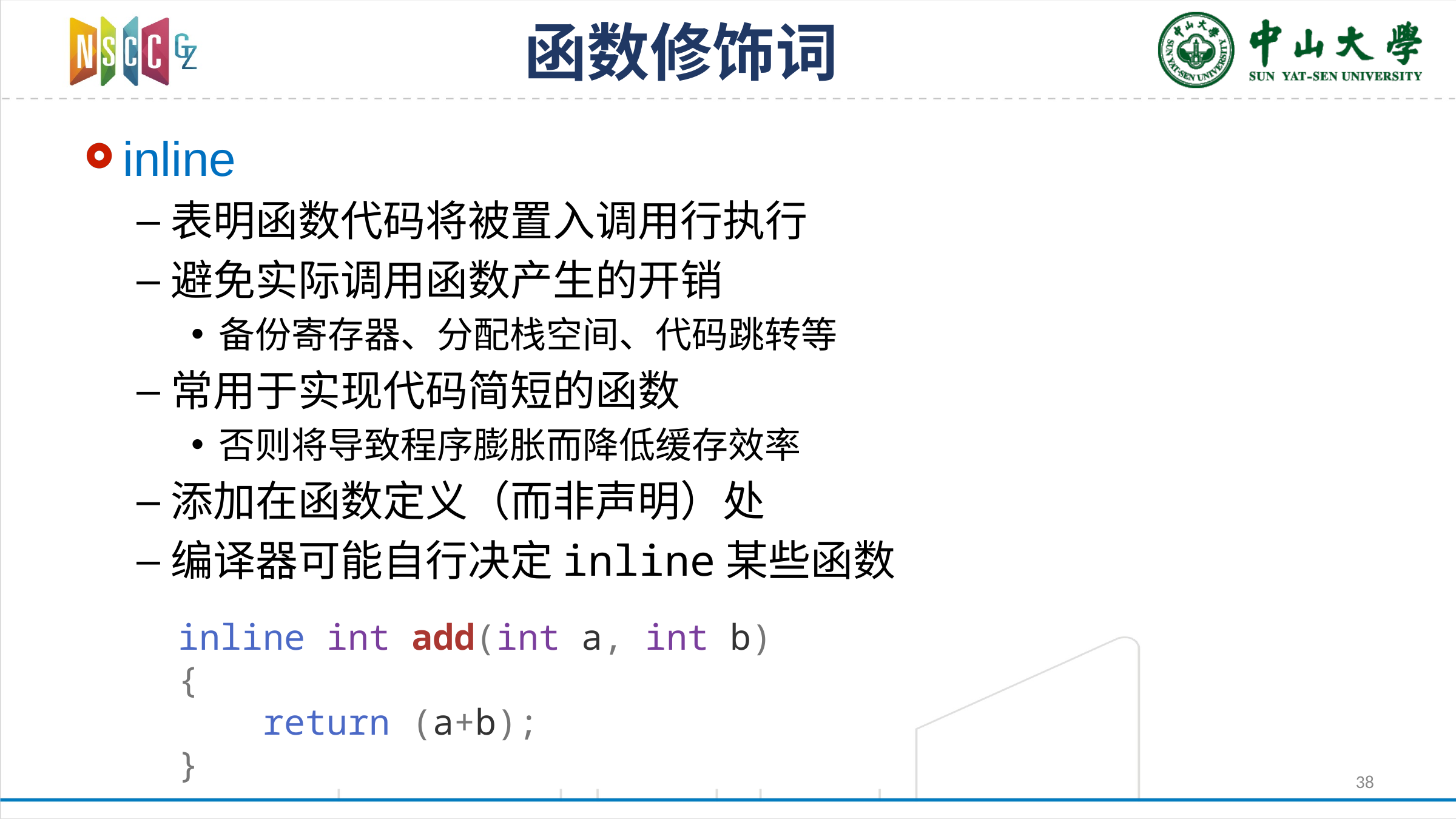

# 函数修饰词
inline
表明函数代码将被置入调用行执行
避免实际调用函数产生的开销
备份寄存器、分配栈空间、代码跳转等
常用于实现代码简短的函数
否则将导致程序膨胀而降低缓存效率
添加在函数定义（而非声明）处
编译器可能自行决定inline某些函数
inline int add(int a, int b)
{
    return (a+b);
}
38